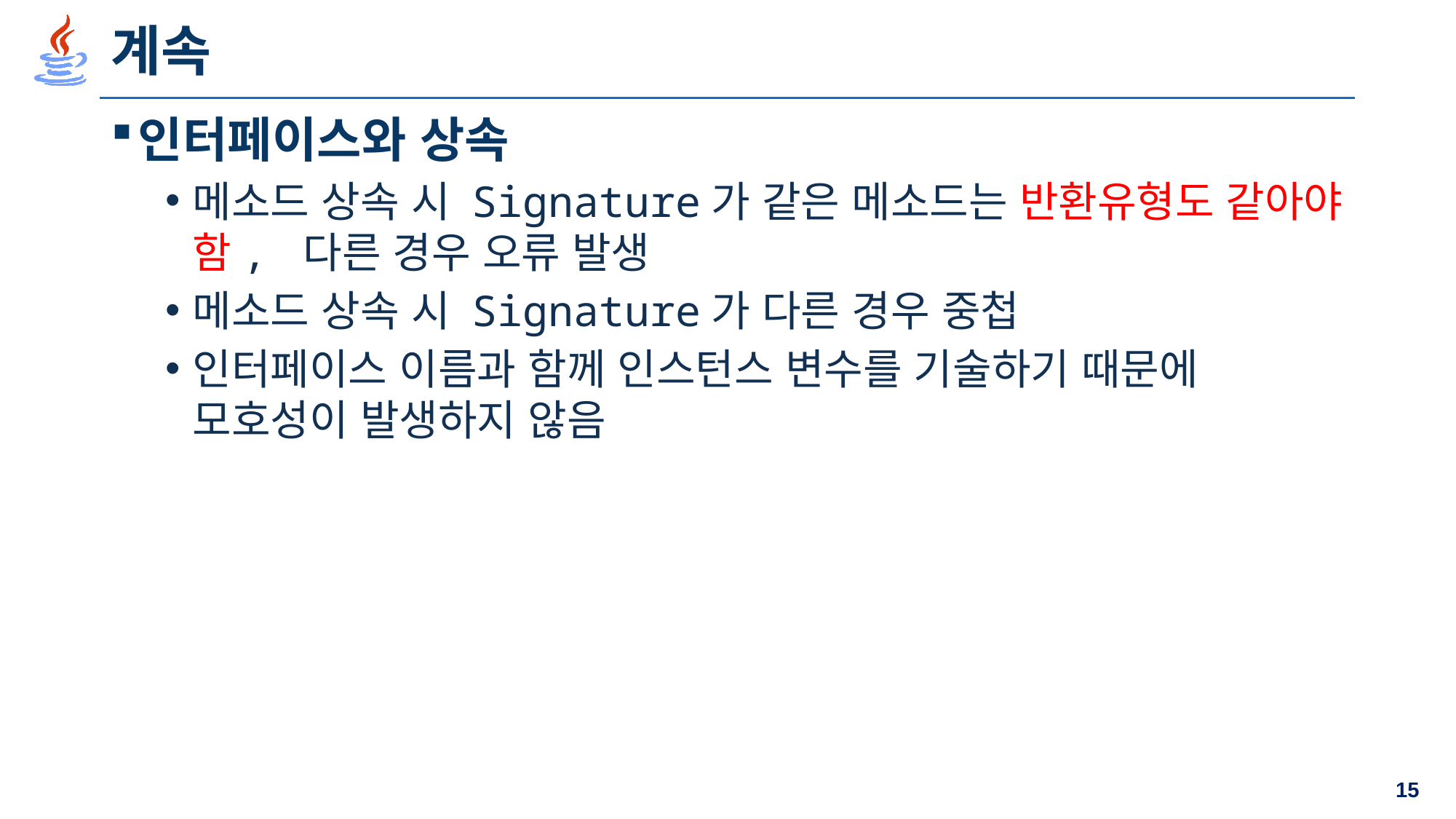

# 계속
인터페이스와 상속
메소드 상속 시 Signature가 같은 메소드는 반환유형도 같아야 함, 다른 경우 오류 발생
메소드 상속 시 Signature가 다른 경우 중첩
인터페이스 이름과 함께 인스턴스 변수를 기술하기 때문에 모호성이 발생하지 않음

15